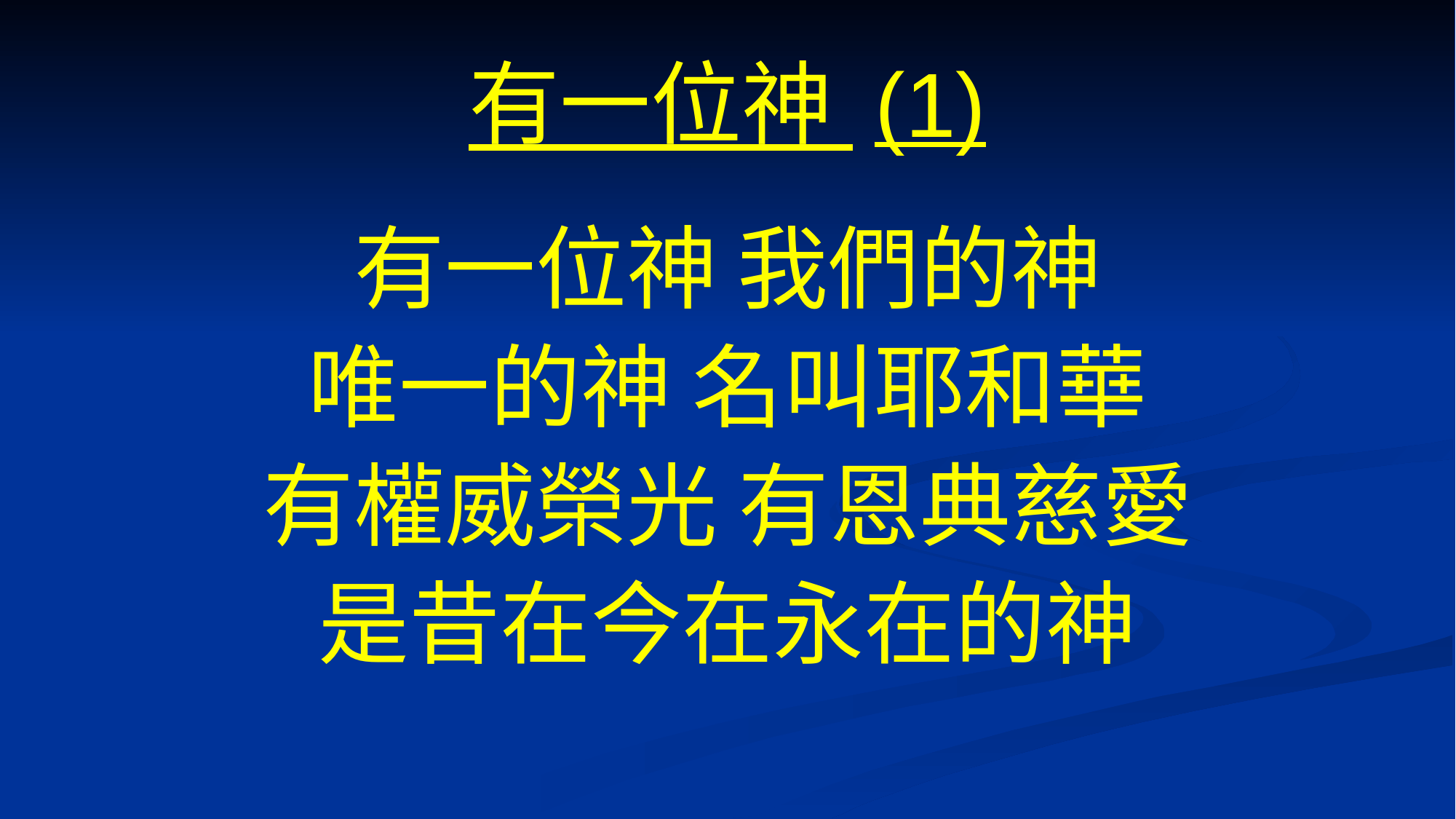

# 有一位神 (1)
有一位神 我們的神
唯一的神 名叫耶和華
有權威榮光 有恩典慈愛
是昔在今在永在的神